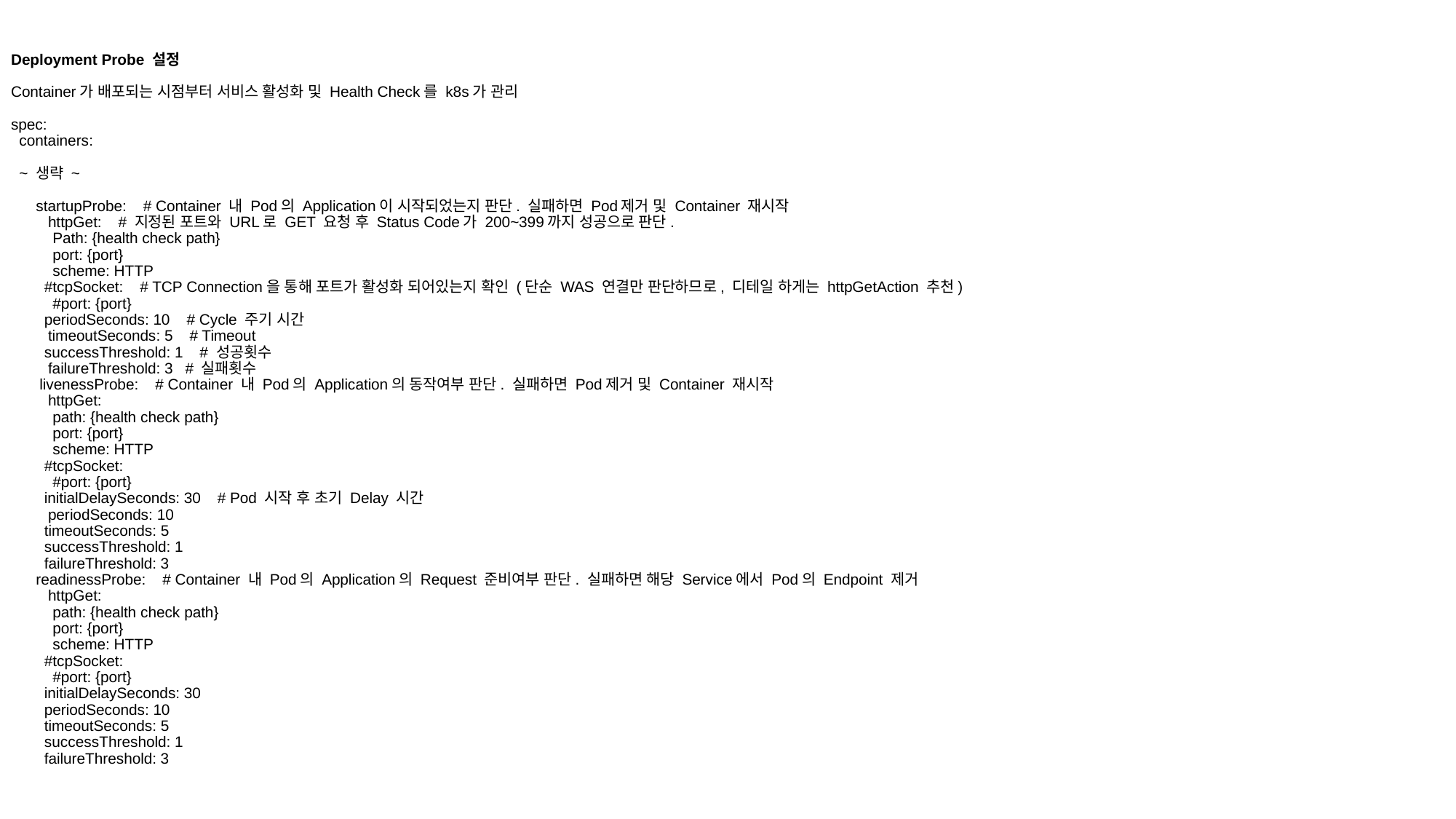

# Deployment Probe 설정 Container가 배포되는 시점부터 서비스 활성화 및 Health Check를 k8s가 관리 spec: containers: ~ 생략 ~ startupProbe:    # Container 내 Pod의 Application이 시작되었는지 판단. 실패하면 Pod제거 및 Container 재시작 httpGet:    # 지정된 포트와 URL로 GET 요청 후 Status Code가 200~399까지 성공으로 판단. Path: {health check path} port: {port} scheme: HTTP #tcpSocket:    # TCP Connection을 통해 포트가 활성화 되어있는지 확인 (단순 WAS 연결만 판단하므로, 디테일 하게는 httpGetAction 추천) #port: {port} periodSeconds: 10    # Cycle 주기 시간 timeoutSeconds: 5    # Timeout successThreshold: 1    # 성공횟수 failureThreshold: 3   # 실패횟수 livenessProbe:    # Container 내 Pod의 Application의 동작여부 판단. 실패하면 Pod제거 및 Container 재시작 httpGet: path: {health check path} port: {port} scheme: HTTP #tcpSocket: #port: {port} initialDelaySeconds: 30    # Pod 시작 후 초기 Delay 시간 periodSeconds: 10 timeoutSeconds: 5 successThreshold: 1 failureThreshold: 3 readinessProbe:    # Container 내 Pod의 Application의 Request 준비여부 판단. 실패하면 해당 Service에서 Pod의 Endpoint 제거 httpGet: path: {health check path} port: {port} scheme: HTTP #tcpSocket: #port: {port} initialDelaySeconds: 30 periodSeconds: 10 timeoutSeconds: 5 successThreshold: 1 failureThreshold: 3